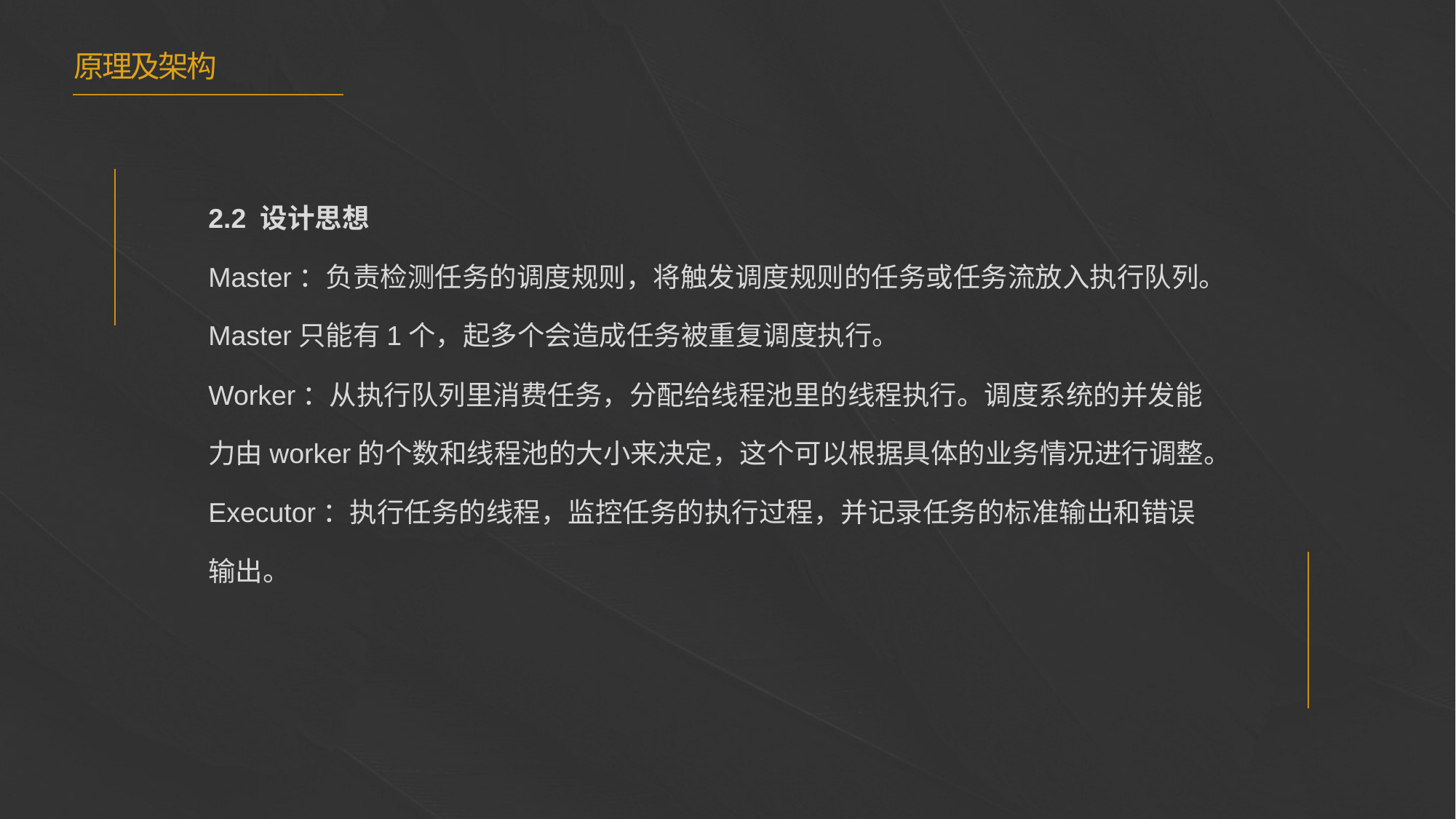

原理及架构

2.2 设计思想
Master：负责检测任务的调度规则，将触发调度规则的任务或任务流放入执行队列。Master只能有1个，起多个会造成任务被重复调度执行。
Worker：从执行队列里消费任务，分配给线程池里的线程执行。调度系统的并发能力由worker的个数和线程池的大小来决定，这个可以根据具体的业务情况进行调整。
Executor：执行任务的线程，监控任务的执行过程，并记录任务的标准输出和错误输出。

e7d195523061f1c0205959036996ad55c215b892a7aac5c0B9ADEF7896FB48F2EF97163A2DE1401E1875DEDC438B7864AD24CA23553DBBBD975DAF4CAD4A2592689FFB6CEE59FFA55B2702D0E5EE29CDFC0DD98BC7D6A39A64D3162AEA17DB19B9B9A87D0E9A0C5838999CD047764B32476FB53FC54D3671B43638F8C25D9EC95BB52BCC6C1CB3F6DE41EB0266A54822